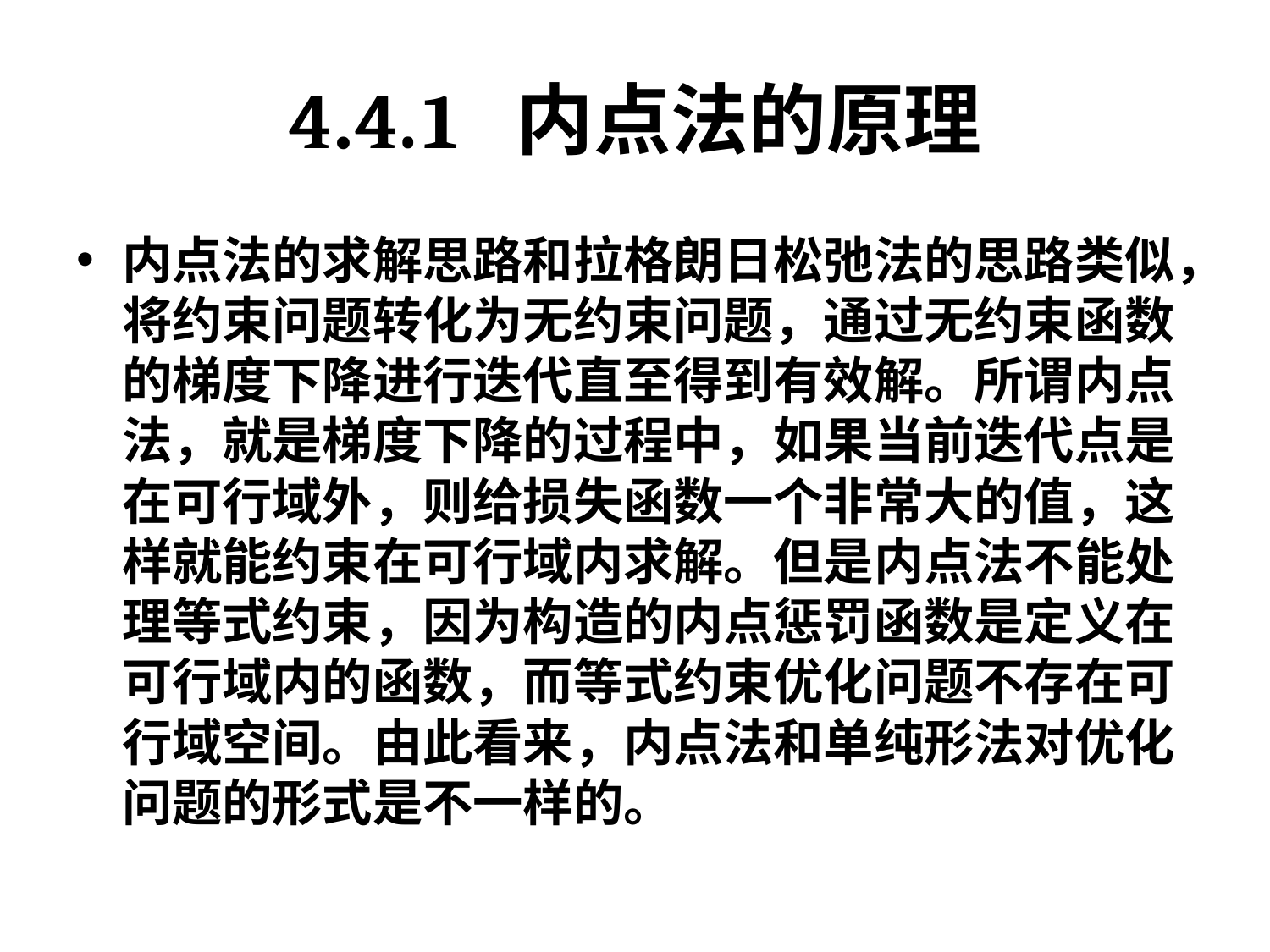

# 4.4.1  内点法的原理
内点法的求解思路和拉格朗日松弛法的思路类似，将约束问题转化为无约束问题，通过无约束函数的梯度下降进行迭代直至得到有效解。所谓内点法，就是梯度下降的过程中，如果当前迭代点是在可行域外，则给损失函数一个非常大的值，这样就能约束在可行域内求解。但是内点法不能处理等式约束，因为构造的内点惩罚函数是定义在可行域内的函数，而等式约束优化问题不存在可行域空间。由此看来，内点法和单纯形法对优化问题的形式是不一样的。